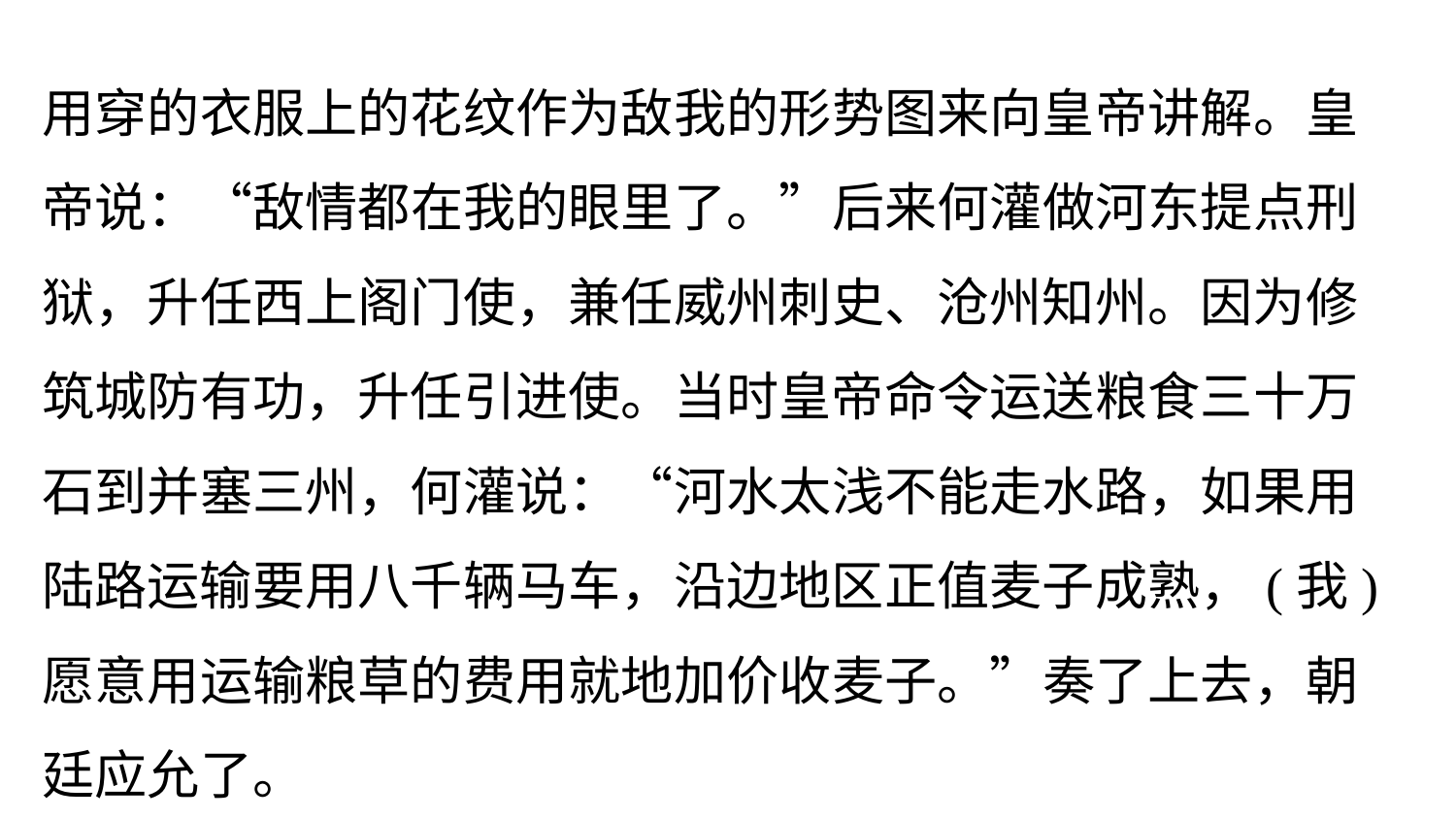

用穿的衣服上的花纹作为敌我的形势图来向皇帝讲解。皇帝说：“敌情都在我的眼里了。”后来何灌做河东提点刑狱，升任西上阁门使，兼任威州刺史、沧州知州。因为修筑城防有功，升任引进使。当时皇帝命令运送粮食三十万石到并塞三州，何灌说：“河水太浅不能走水路，如果用陆路运输要用八千辆马车，沿边地区正值麦子成熟，(我)愿意用运输粮草的费用就地加价收麦子。”奏了上去，朝廷应允了。